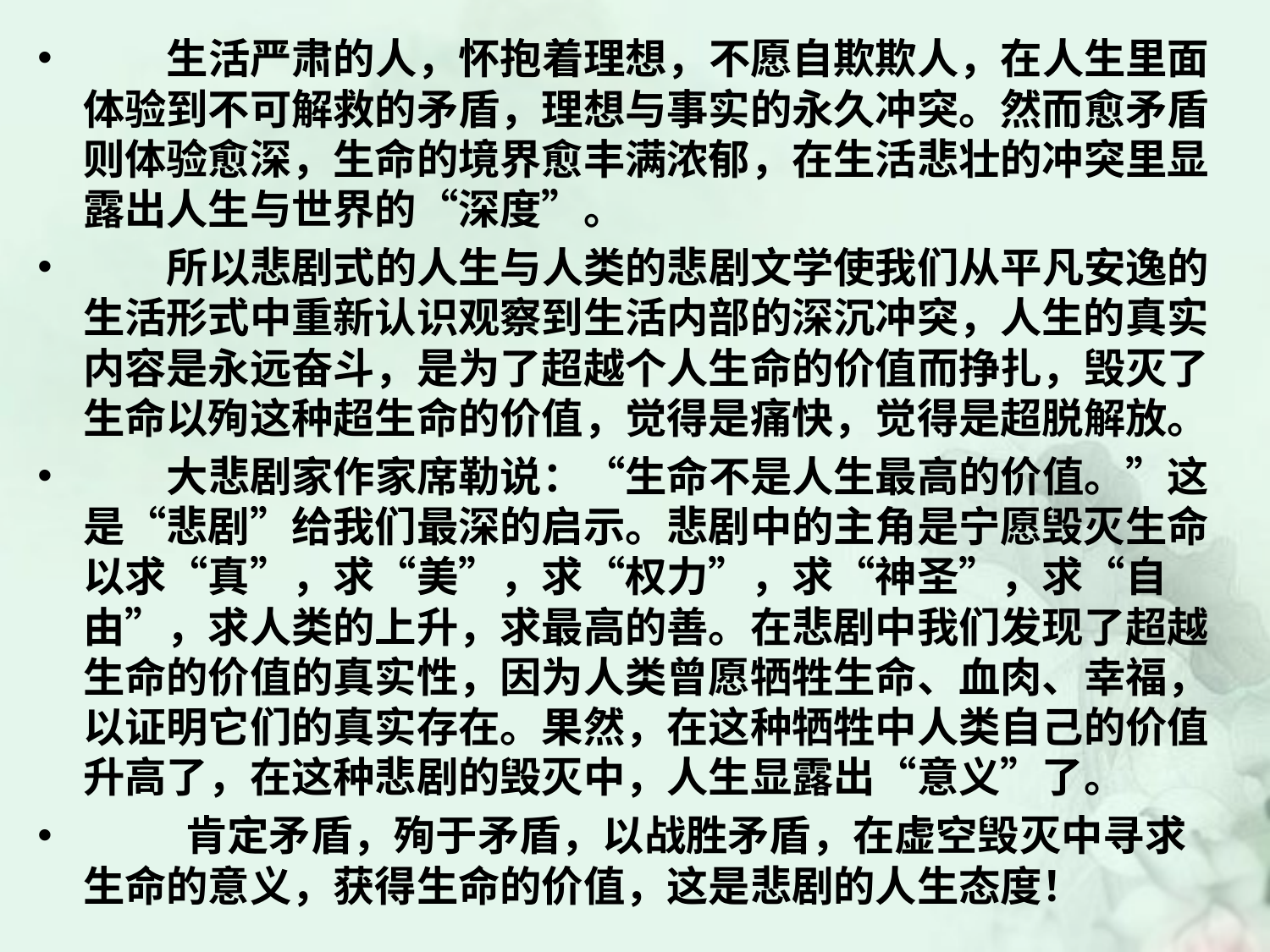

生活严肃的人，怀抱着理想，不愿自欺欺人，在人生里面体验到不可解救的矛盾，理想与事实的永久冲突。然而愈矛盾则体验愈深，生命的境界愈丰满浓郁，在生活悲壮的冲突里显露出人生与世界的“深度”。
        所以悲剧式的人生与人类的悲剧文学使我们从平凡安逸的生活形式中重新认识观察到生活内部的深沉冲突，人生的真实内容是永远奋斗，是为了超越个人生命的价值而挣扎，毁灭了生命以殉这种超生命的价值，觉得是痛快，觉得是超脱解放。
        大悲剧家作家席勒说：“生命不是人生最高的价值。”这是“悲剧”给我们最深的启示。悲剧中的主角是宁愿毁灭生命以求“真”，求“美”，求“权力”，求“神圣”，求“自由”，求人类的上升，求最高的善。在悲剧中我们发现了超越生命的价值的真实性，因为人类曾愿牺牲生命、血肉、幸福，以证明它们的真实存在。果然，在这种牺牲中人类自己的价值升高了，在这种悲剧的毁灭中，人生显露出“意义”了。
          肯定矛盾，殉于矛盾，以战胜矛盾，在虚空毁灭中寻求生命的意义，获得生命的价值，这是悲剧的人生态度！